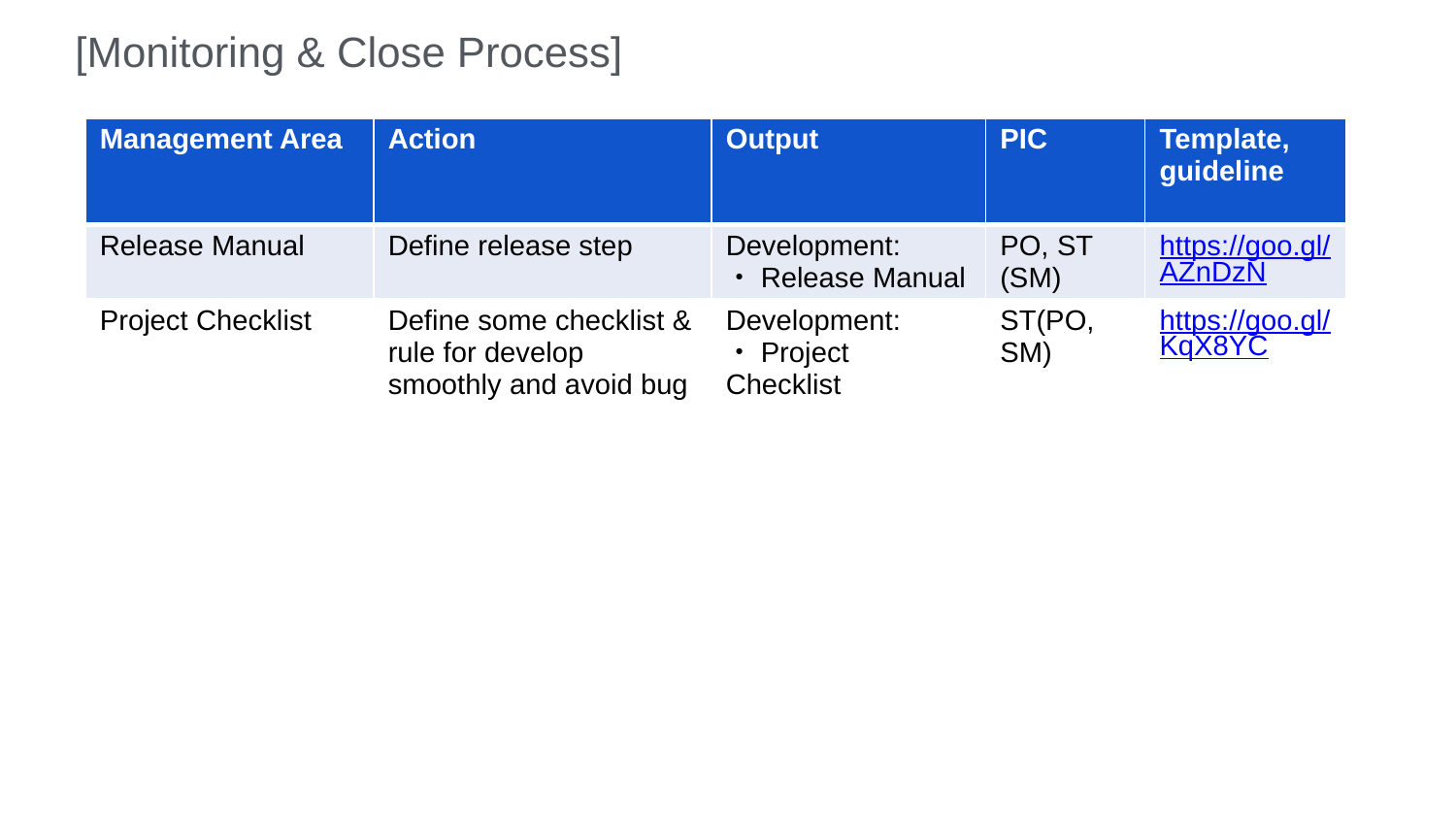

[Monitoring & Close Process]
| Management Area | Action | Output | PIC | Template, guideline |
| --- | --- | --- | --- | --- |
| Release Manual | Define release step | Development: ・Release Manual | PO, ST (SM) | https://goo.gl/AZnDzN |
| Project Checklist | Define some checklist & rule for develop smoothly and avoid bug | Development: ・Project Checklist | ST(PO, SM) | https://goo.gl/KqX8YC |